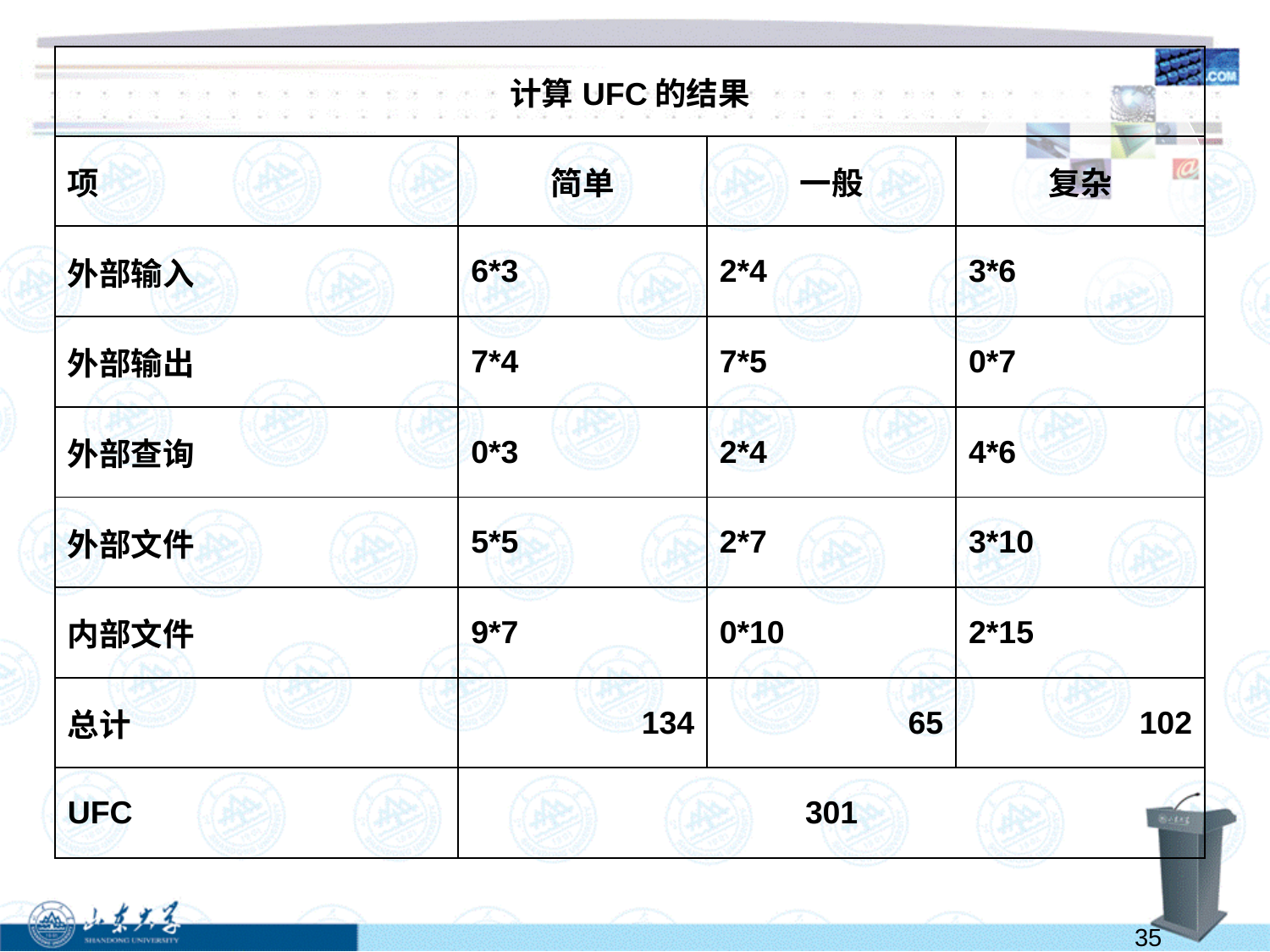

| 计算UFC的结果 |  |  |  |
| --- | --- | --- | --- |
| 项 | 简单 | 一般 | 复杂 |
| 外部输入 | 6\*3 | 2\*4 | 3\*6 |
| 外部输出 | 7\*4 | 7\*5 | 0\*7 |
| 外部查询 | 0\*3 | 2\*4 | 4\*6 |
| 外部文件 | 5\*5 | 2\*7 | 3\*10 |
| 内部文件 | 9\*7 | 0\*10 | 2\*15 |
| 总计 | 134 | 65 | 102 |
| UFC | 301 |  |  |
35